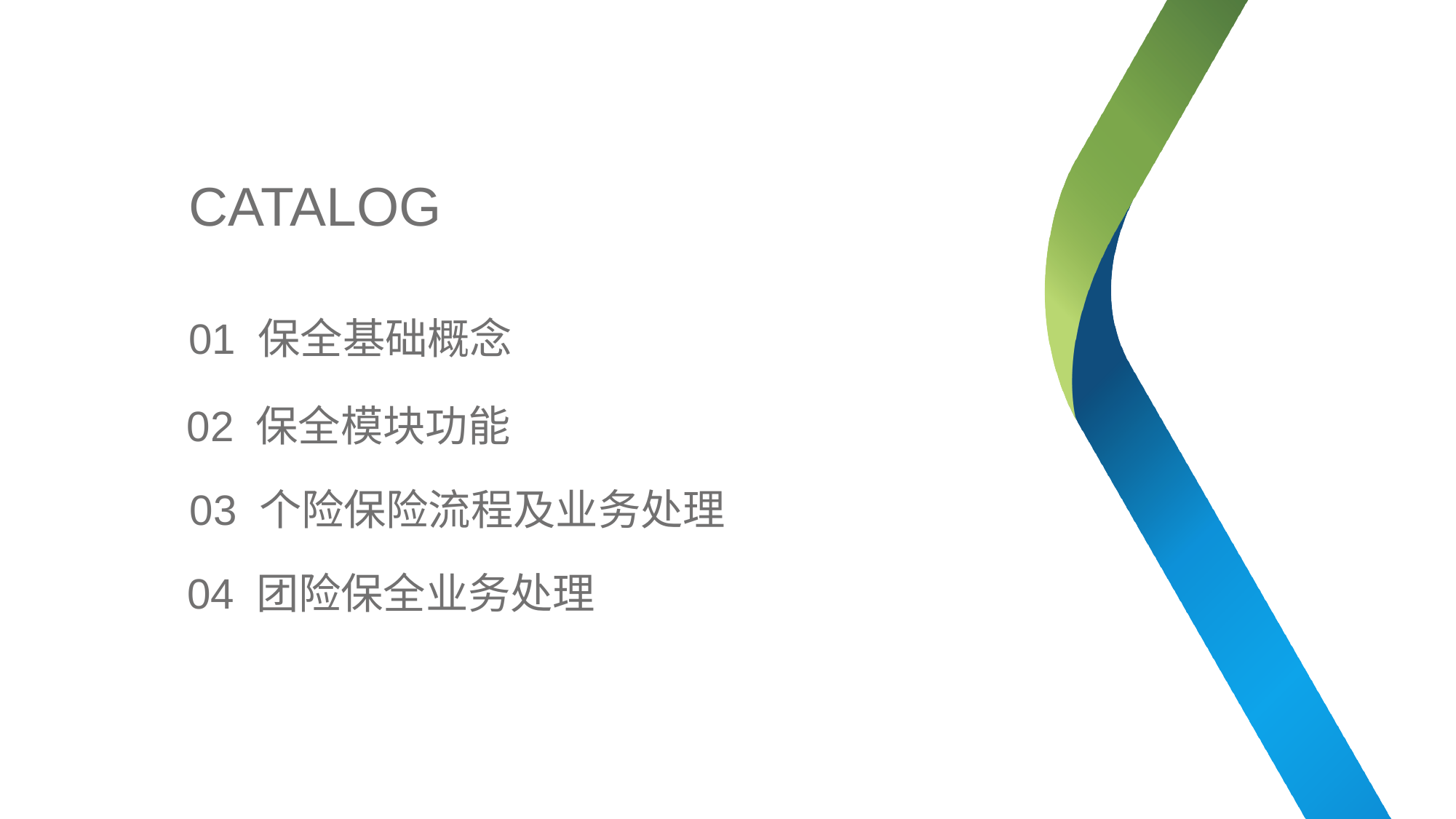

01 保全基础概念
02 保全模块功能
03 个险保险流程及业务处理
04 团险保全业务处理